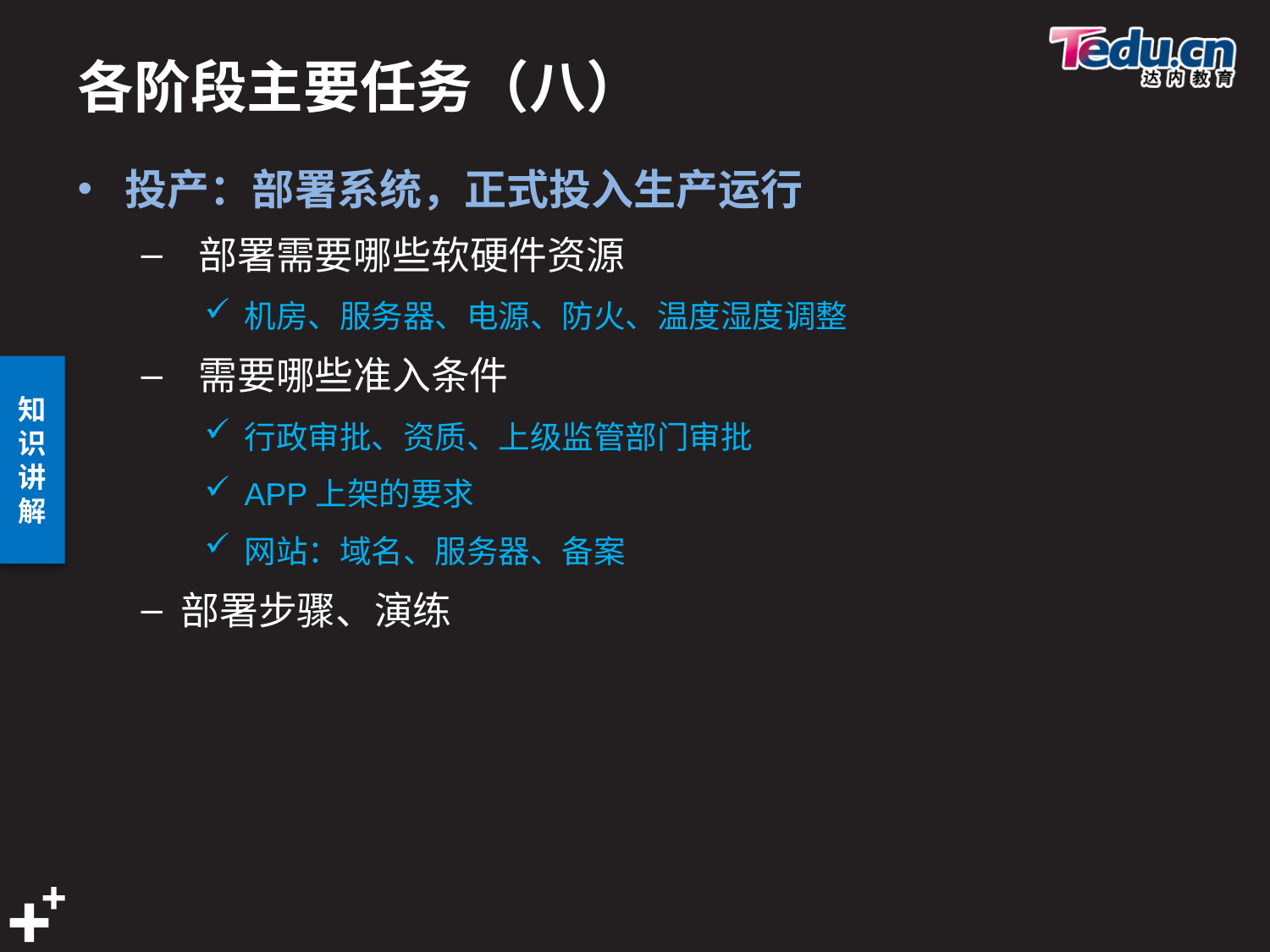

# 各阶段主要任务（八）
投产：部署系统，正式投入生产运行
 部署需要哪些软硬件资源
机房、服务器、电源、防火、温度湿度调整
 需要哪些准入条件
行政审批、资质、上级监管部门审批
APP上架的要求
网站：域名、服务器、备案
部署步骤、演练